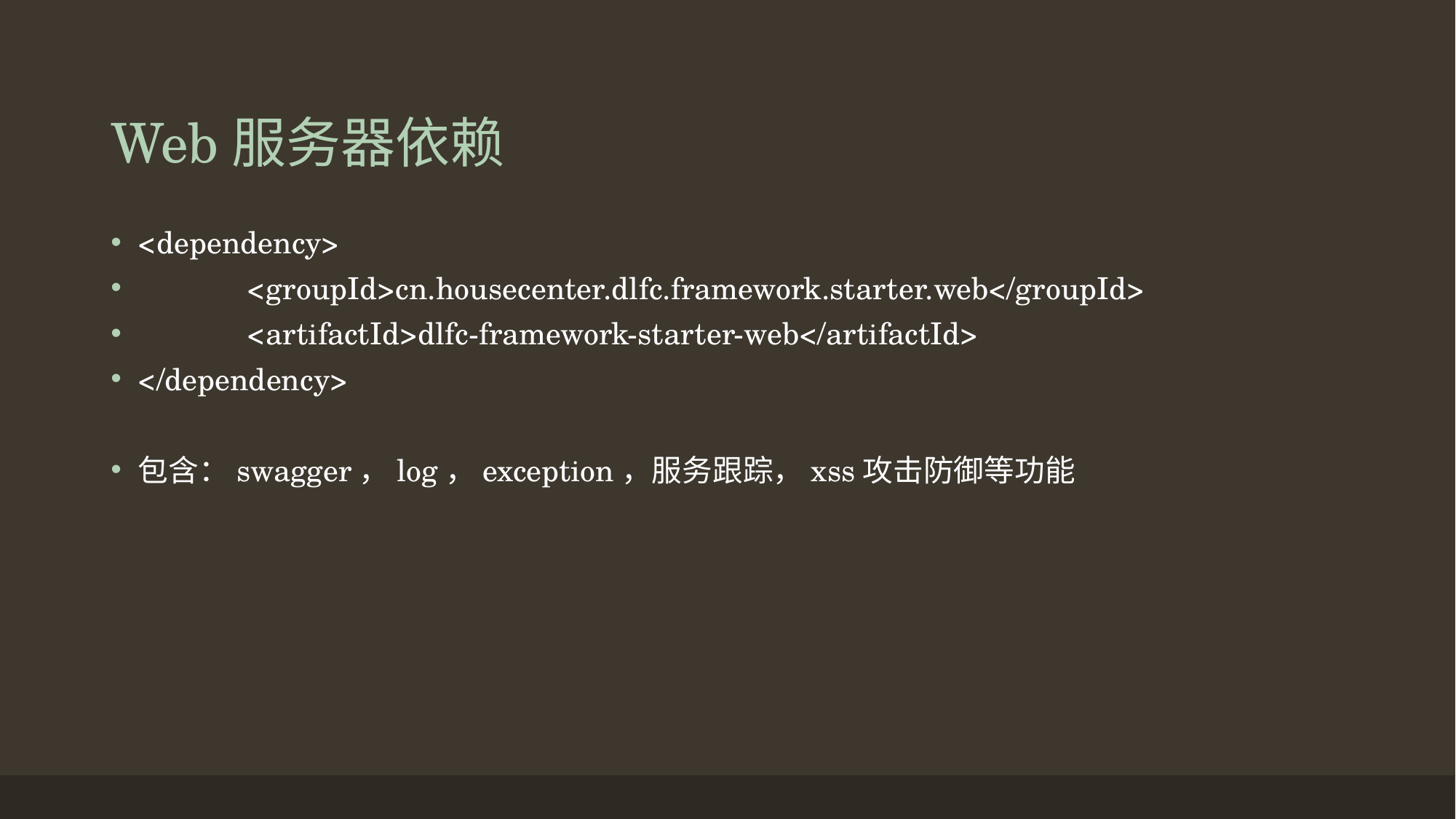

# Web服务器依赖
<dependency>
	<groupId>cn.housecenter.dlfc.framework.starter.web</groupId>
	<artifactId>dlfc-framework-starter-web</artifactId>
</dependency>

包含：swagger，log，exception，服务跟踪，xss攻击防御等功能